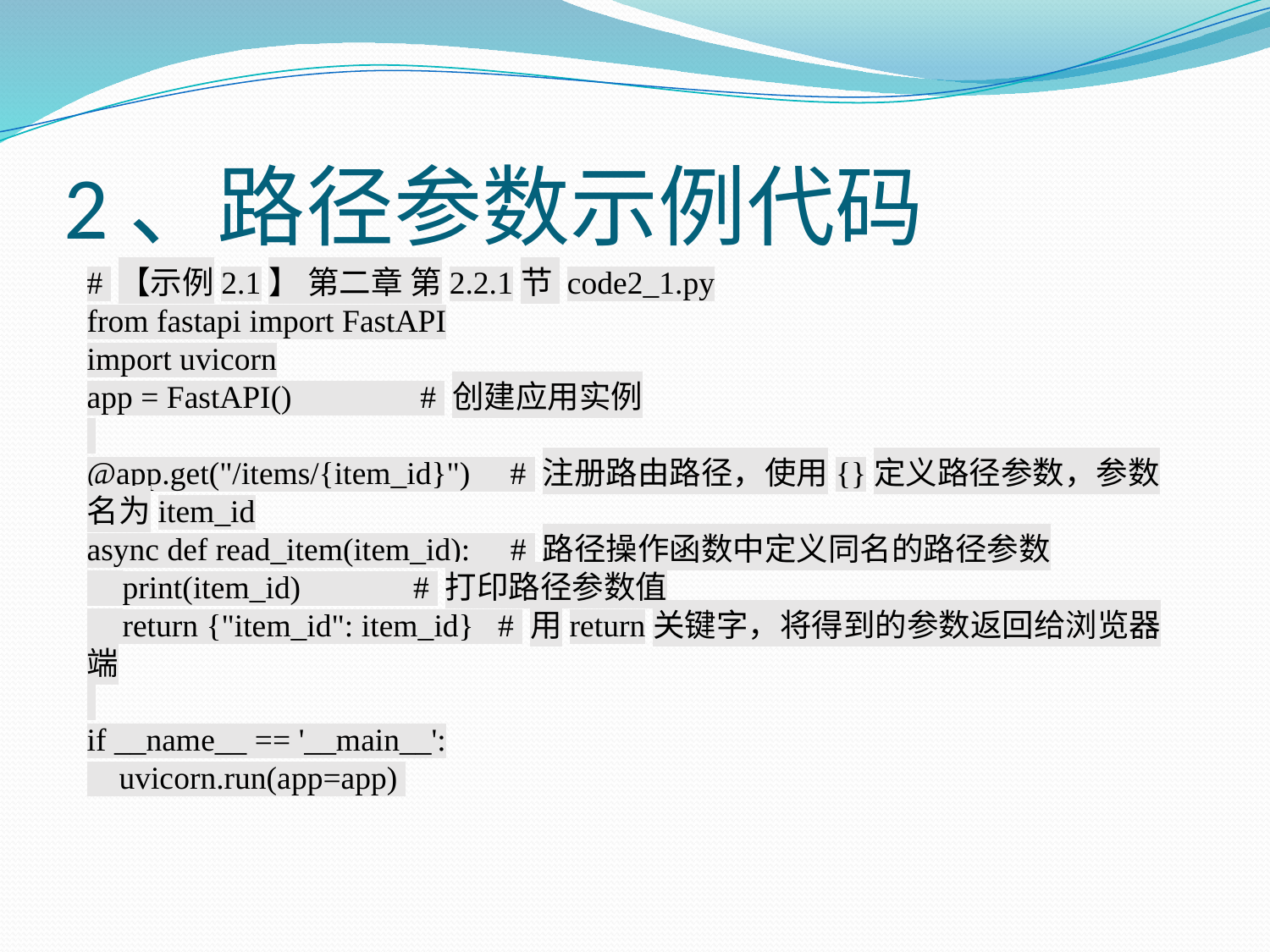

# 2、路径参数示例代码
# 【示例2.1】 第二章 第2.2.1节 code2_1.pyfrom fastapi import FastAPIimport uvicornapp = FastAPI()                # 创建应用实例
@app.get("/items/{item_id}")     # 注册路由路径，使用{}定义路径参数，参数名为item_idasync def read_item(item_id):     # 路径操作函数中定义同名的路径参数    print(item_id)              # 打印路径参数值    return {"item_id": item_id}   # 用return关键字，将得到的参数返回给浏览器端
if __name__ == '__main__':    uvicorn.run(app=app)